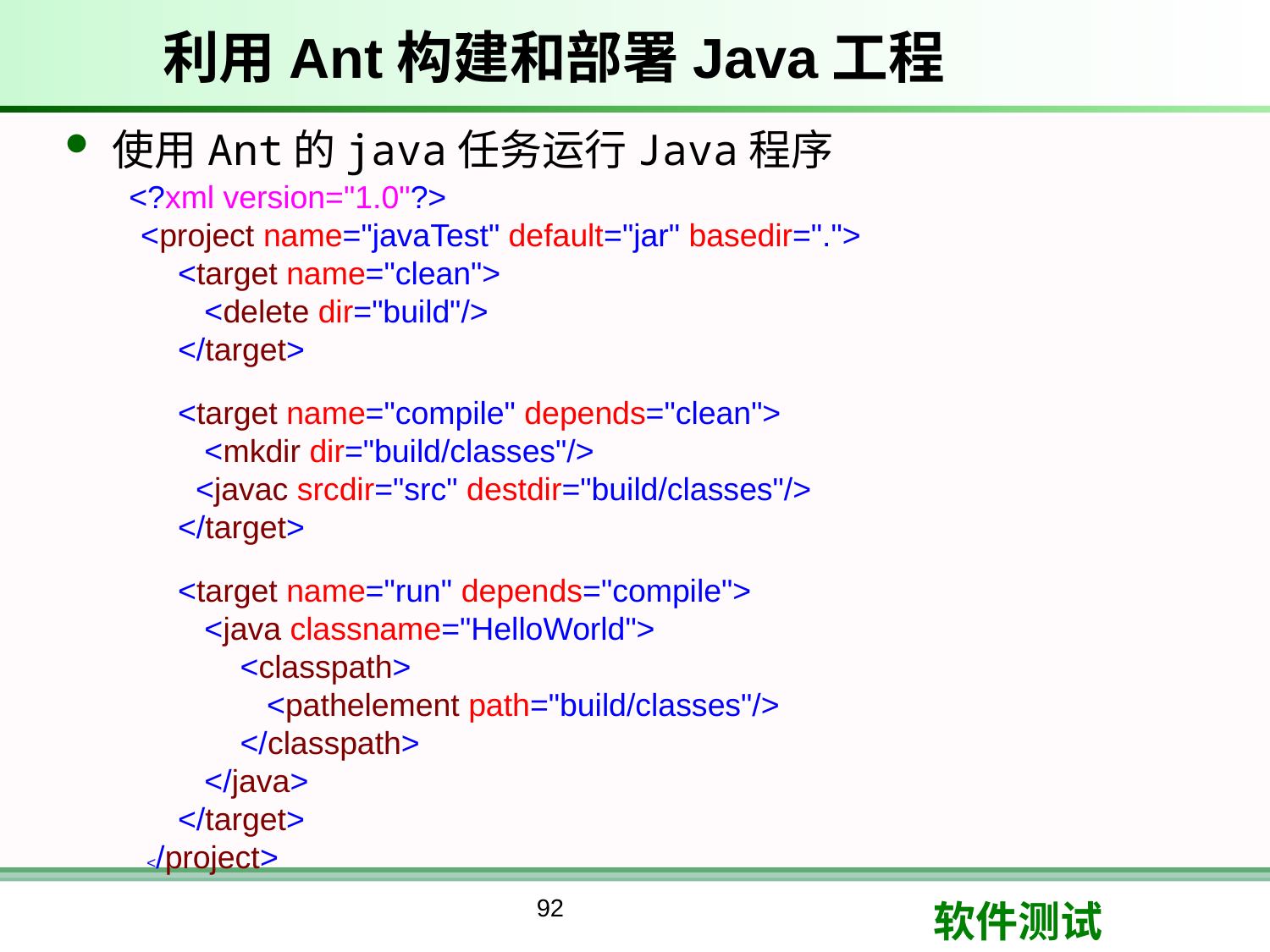

# 利用Ant构建和部署Java工程
使用Ant的java任务运行Java程序
<?xml version="1.0"?>
  <project name="javaTest" default="jar" basedir=".">
      <target name="clean">
         <delete dir="build"/>
      </target>
      <target name="compile" depends="clean">
         <mkdir dir="build/classes"/>
        <javac srcdir="src" destdir="build/classes"/>
      </target>
      <target name="run" depends="compile">
         <java classname="HelloWorld">
             <classpath>
                <pathelement path="build/classes"/>
             </classpath>
         </java>
      </target>
  </project>
92